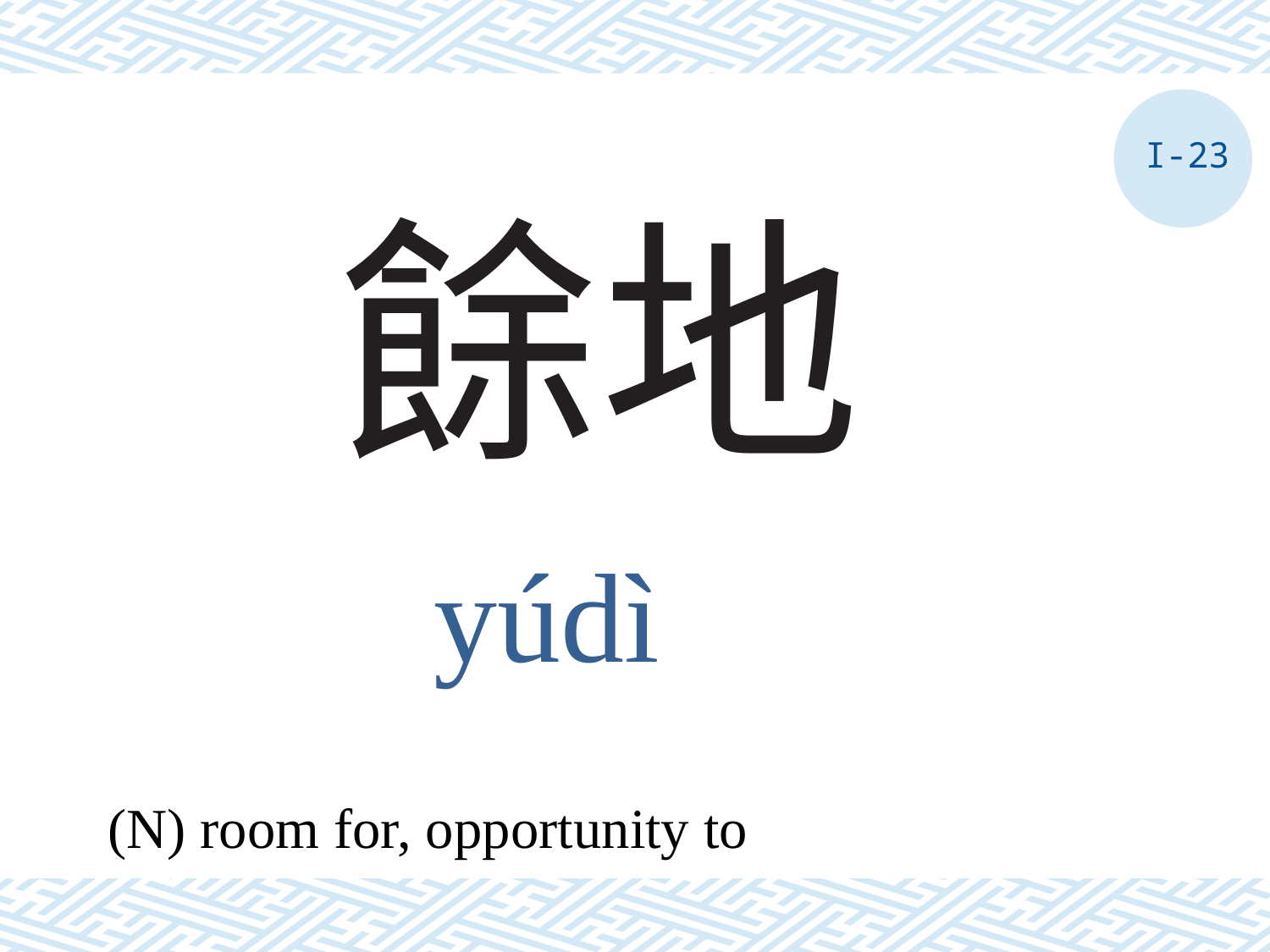

I-23

# 餘地
yúdì
(N) room for, opportunity to